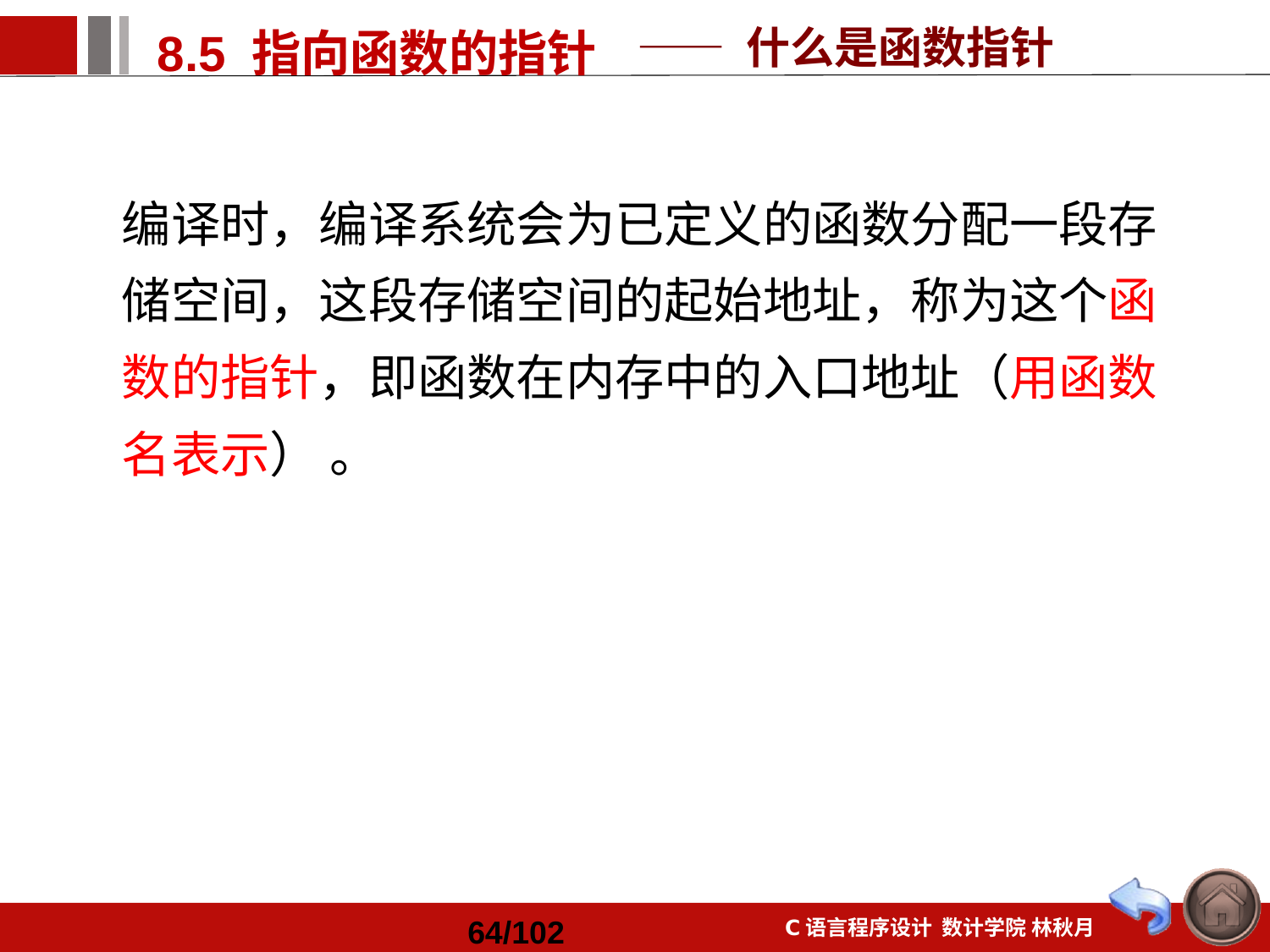

—— 什么是函数指针
编译时，编译系统会为已定义的函数分配一段存储空间，这段存储空间的起始地址，称为这个函数的指针，即函数在内存中的入口地址（用函数名表示） 。